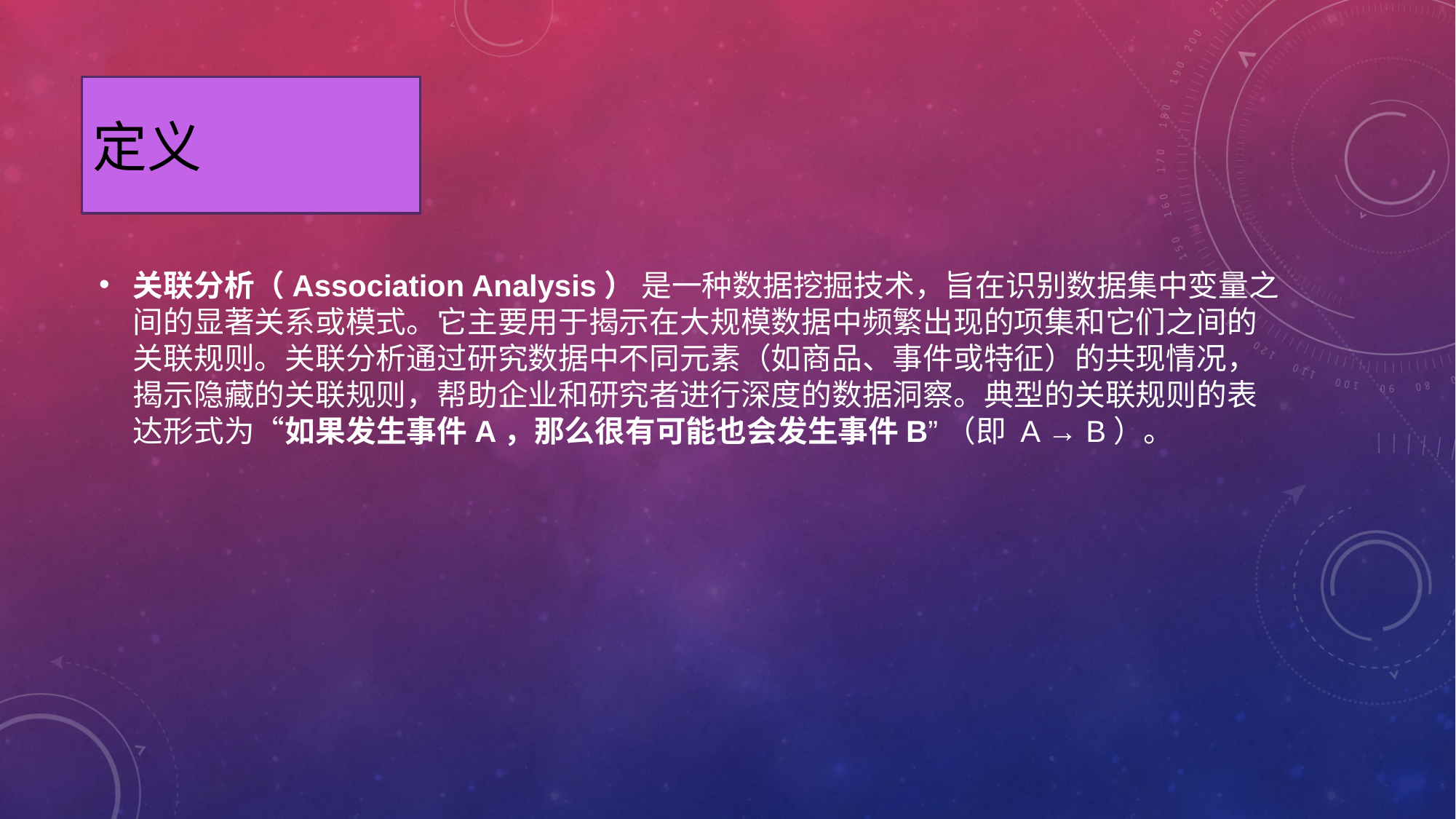

# 定义
关联分析（Association Analysis） 是一种数据挖掘技术，旨在识别数据集中变量之间的显著关系或模式。它主要用于揭示在大规模数据中频繁出现的项集和它们之间的关联规则。关联分析通过研究数据中不同元素（如商品、事件或特征）的共现情况，揭示隐藏的关联规则，帮助企业和研究者进行深度的数据洞察。典型的关联规则的表达形式为“如果发生事件A，那么很有可能也会发生事件B”（即 A → B）。